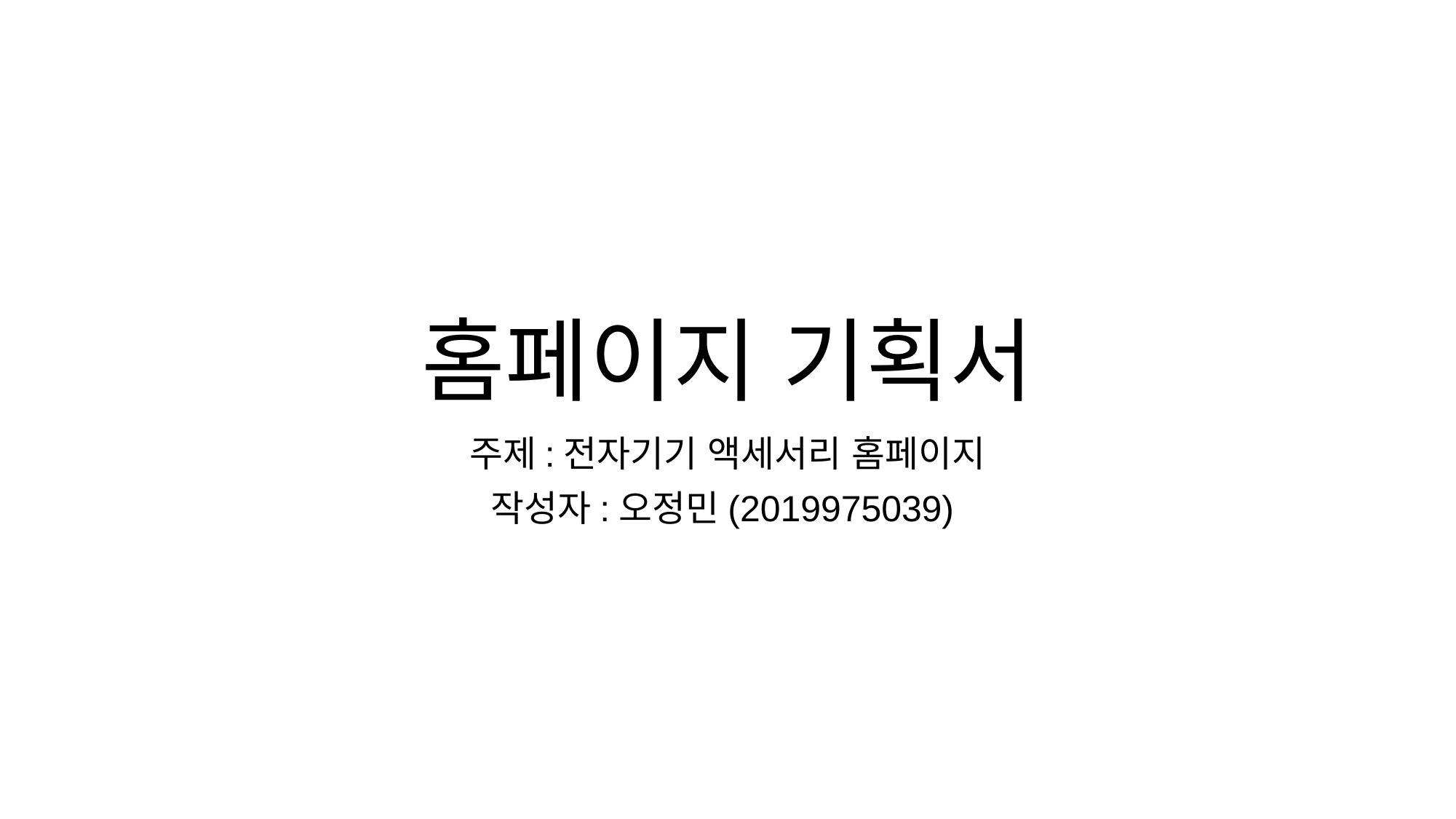

# 홈페이지 기획서
주제:전자기기 액세서리 홈페이지
작성자:오정민(2019975039)